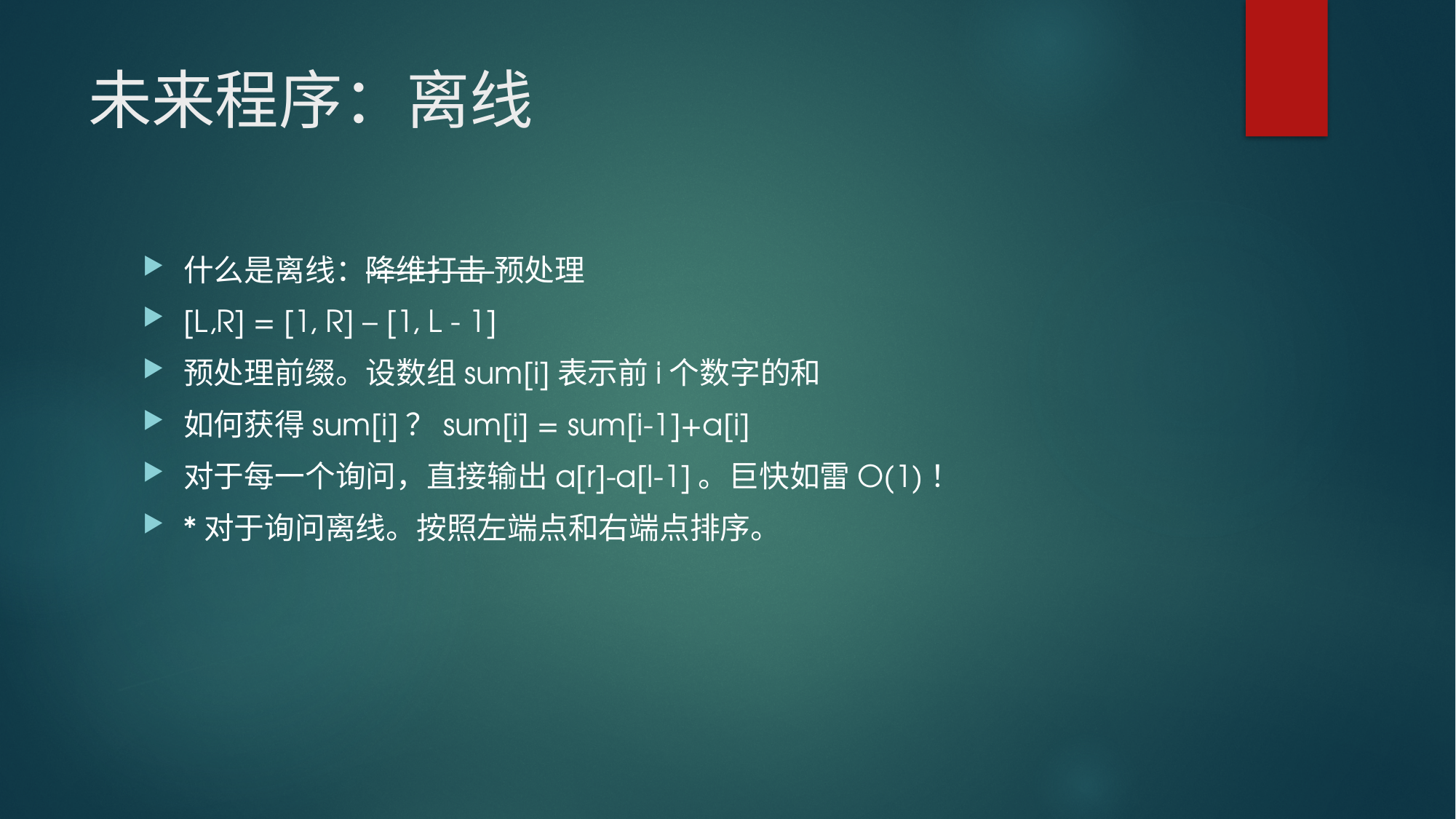

# 未来程序：离线
什么是离线：降维打击 预处理
[L,R] = [1, R] – [1, L - 1]
预处理前缀。设数组sum[i]表示前i个数字的和
如何获得sum[i]？sum[i] = sum[i-1]+a[i]
对于每一个询问，直接输出a[r]-a[l-1]。巨快如雷O(1)！
*对于询问离线。按照左端点和右端点排序。